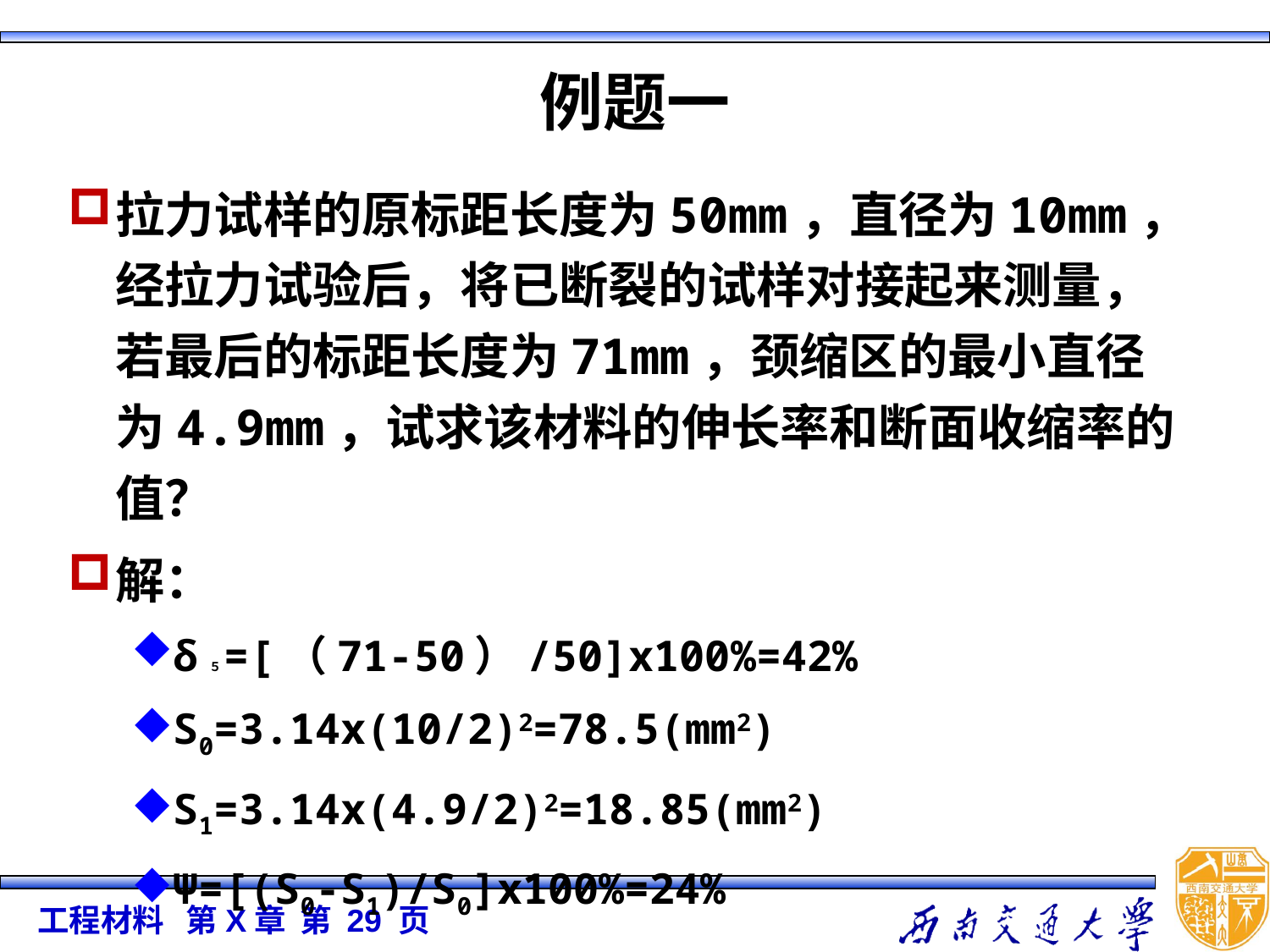

# 例题一
拉力试样的原标距长度为50mm，直径为10mm，经拉力试验后，将已断裂的试样对接起来测量，若最后的标距长度为71mm，颈缩区的最小直径为4.9mm，试求该材料的伸长率和断面收缩率的值？
解：
δ５=[（71-50）/50]x100%=42%
S0=3.14x(10/2)2=78.5(mm2)
S1=3.14x(4.9/2)2=18.85(mm2)
Ψ=[(S0-S1)/S0]x100%=24%